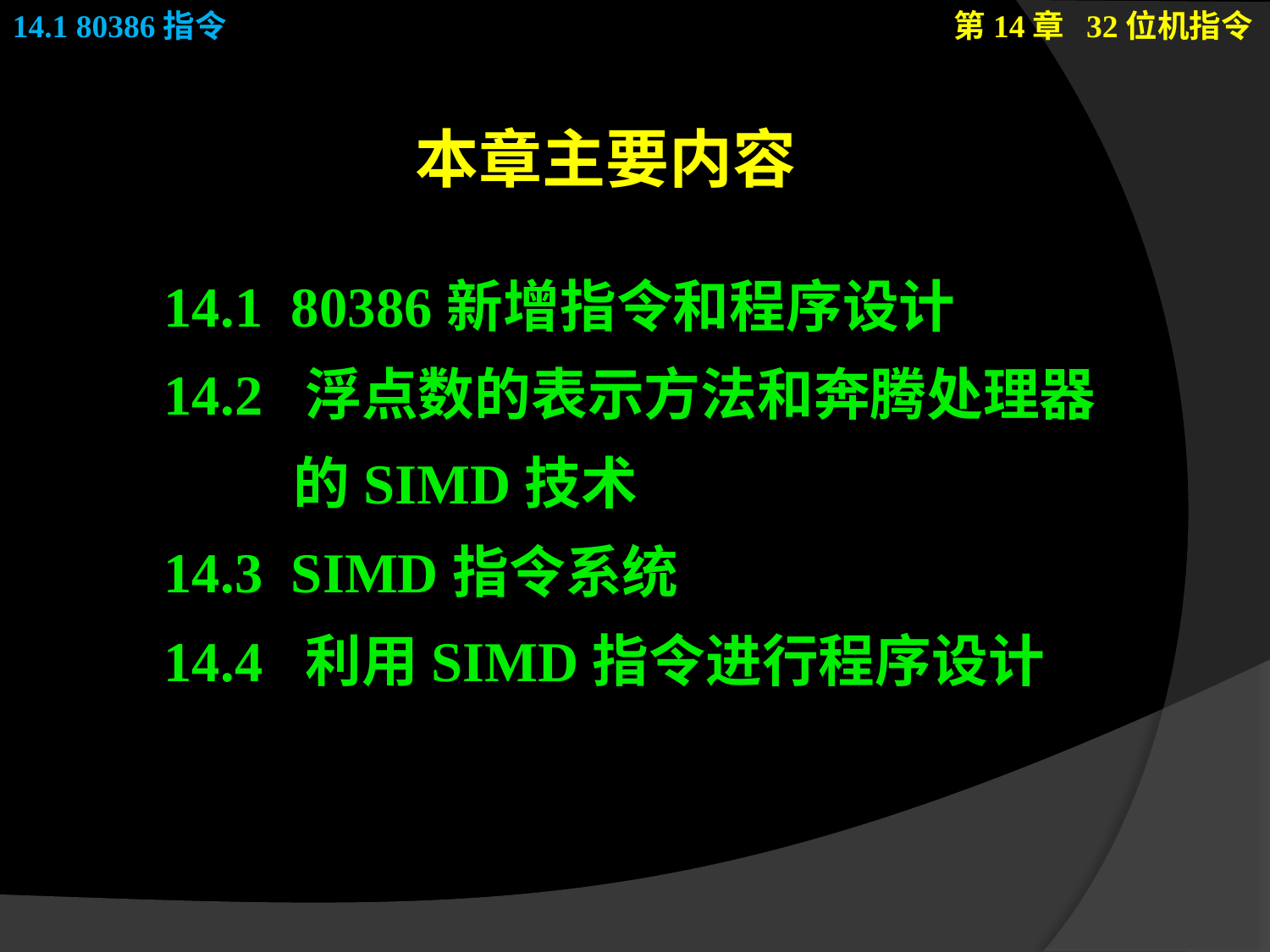

本章主要内容

14.1  80386新增指令和程序设计
14.2  浮点数的表示方法和奔腾处理器
         的SIMD技术
14.3  SIMD指令系统
14.4  利用SIMD指令进行程序设计